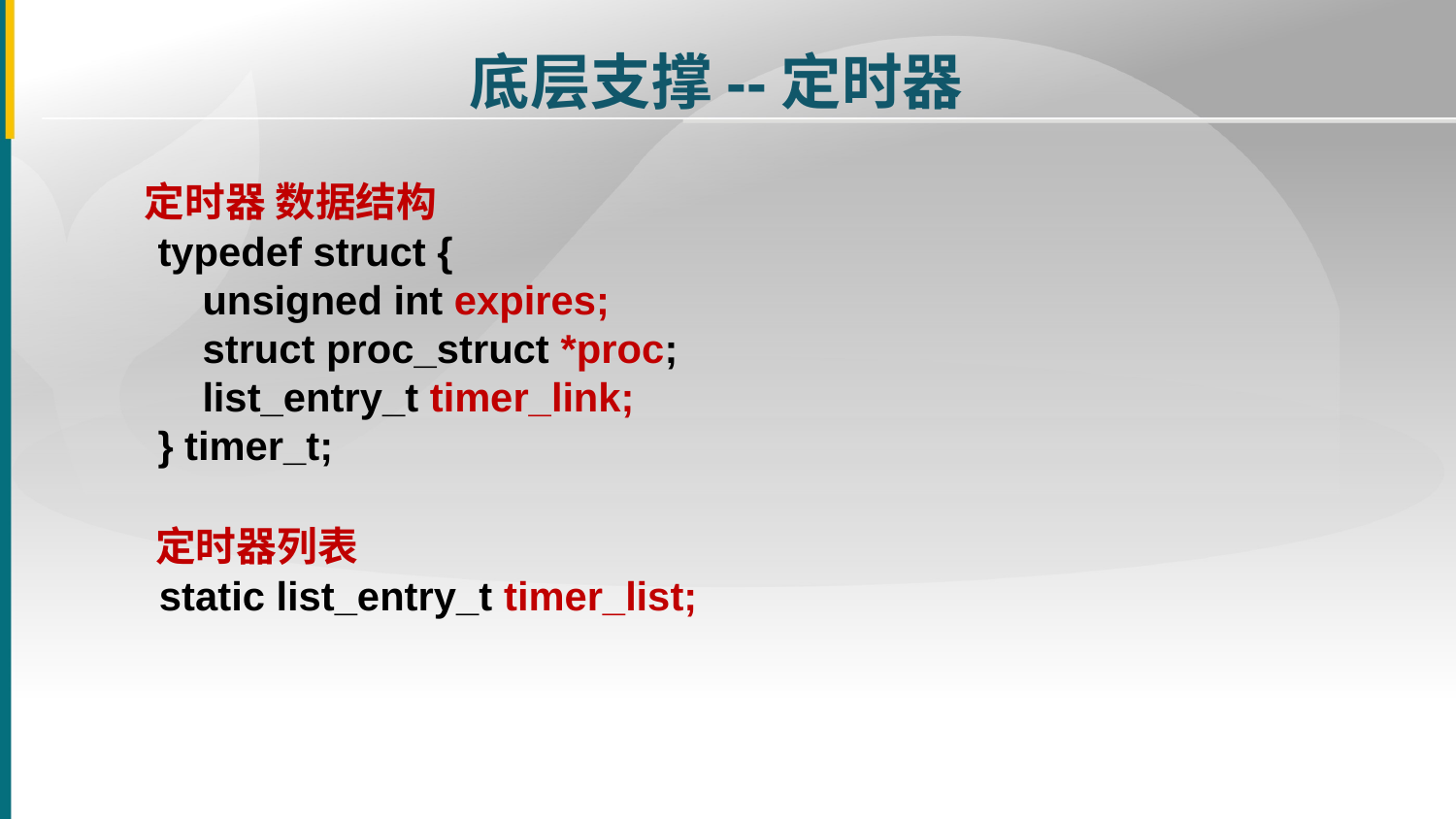

底层支撑--定时器
定时器 数据结构
typedef struct {
    unsigned int expires;
    struct proc_struct *proc;
    list_entry_t timer_link;
} timer_t;
定时器列表
static list_entry_t timer_list;